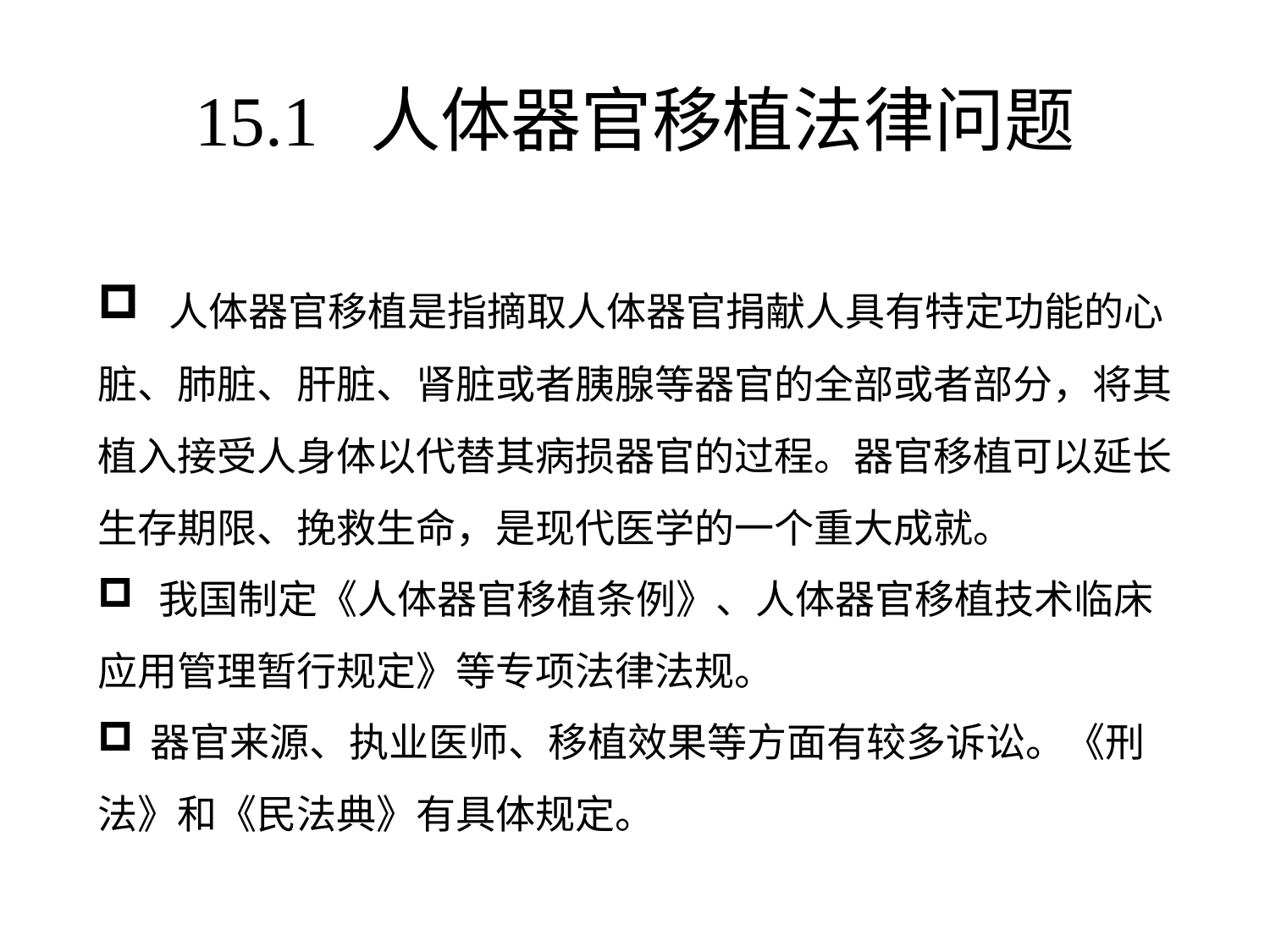

# 15.1  人体器官移植法律问题
  人体器官移植是指摘取人体器官捐献人具有特定功能的心脏、肺脏、肝脏、肾脏或者胰腺等器官的全部或者部分，将其植入接受人身体以代替其病损器官的过程。器官移植可以延长生存期限、挽救生命，是现代医学的一个重大成就。
  我国制定《人体器官移植条例》、人体器官移植技术临床应用管理暂行规定》等专项法律法规。
 器官来源、执业医师、移植效果等方面有较多诉讼。《刑法》和《民法典》有具体规定。